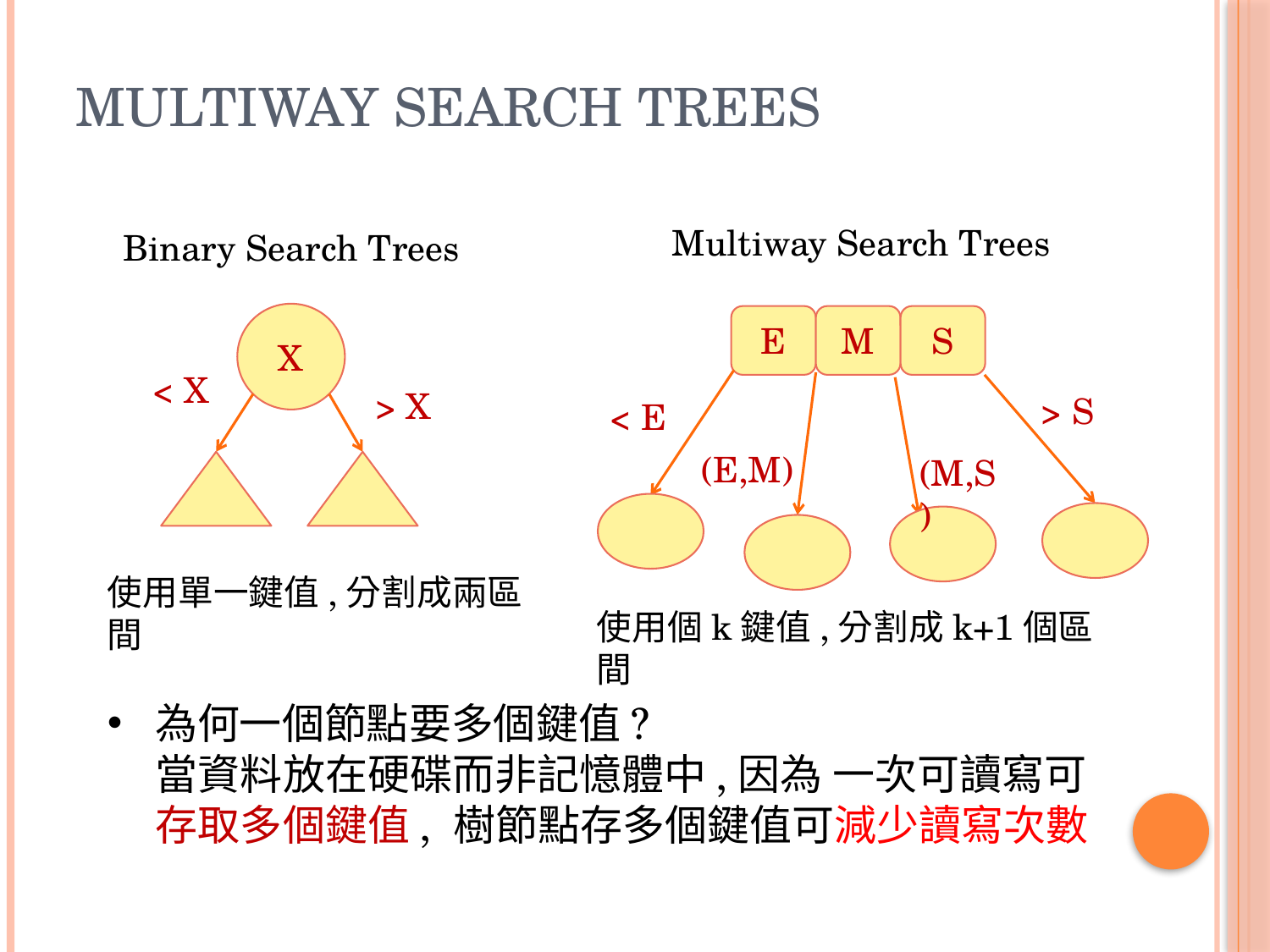

# Multiway Search Trees
Multiway Search Trees
Binary Search Trees
X
E
M
S
< X
> X
> S
< E
(E,M)
(M,S)

使用單一鍵值,分割成兩區間
使用個k鍵值,分割成k+1個區間
為何一個節點要多個鍵值?
    當資料放在硬碟而非記憶體中,因為 一次可讀寫可
    存取多個鍵值, 樹節點存多個鍵值可減少讀寫次數